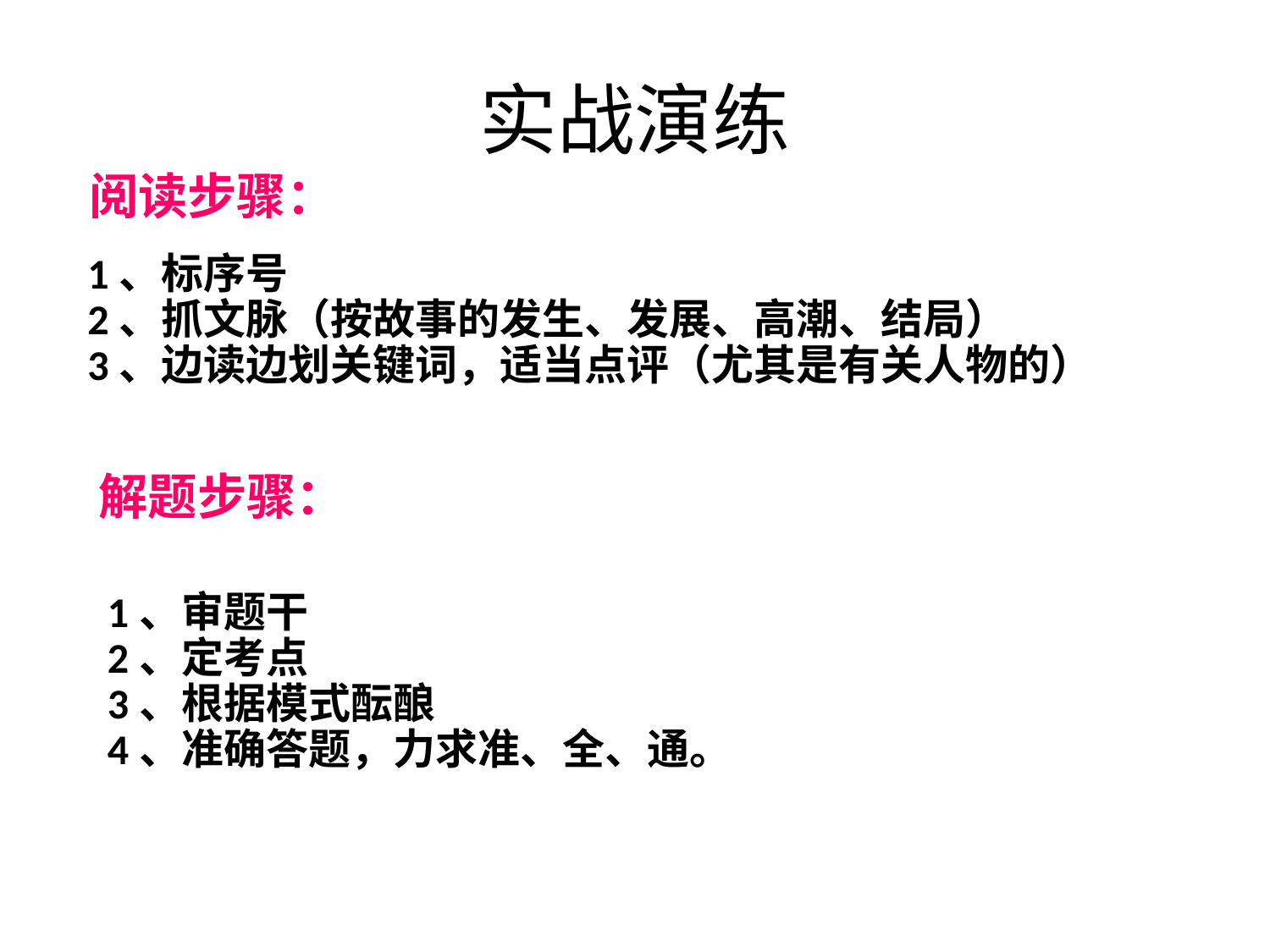

# 实战演练
阅读步骤：
1、标序号
2、抓文脉（按故事的发生、发展、高潮、结局）
3、边读边划关键词，适当点评（尤其是有关人物的）
解题步骤：
1、审题干
2、定考点
3、根据模式酝酿
4、准确答题，力求准、全、通。